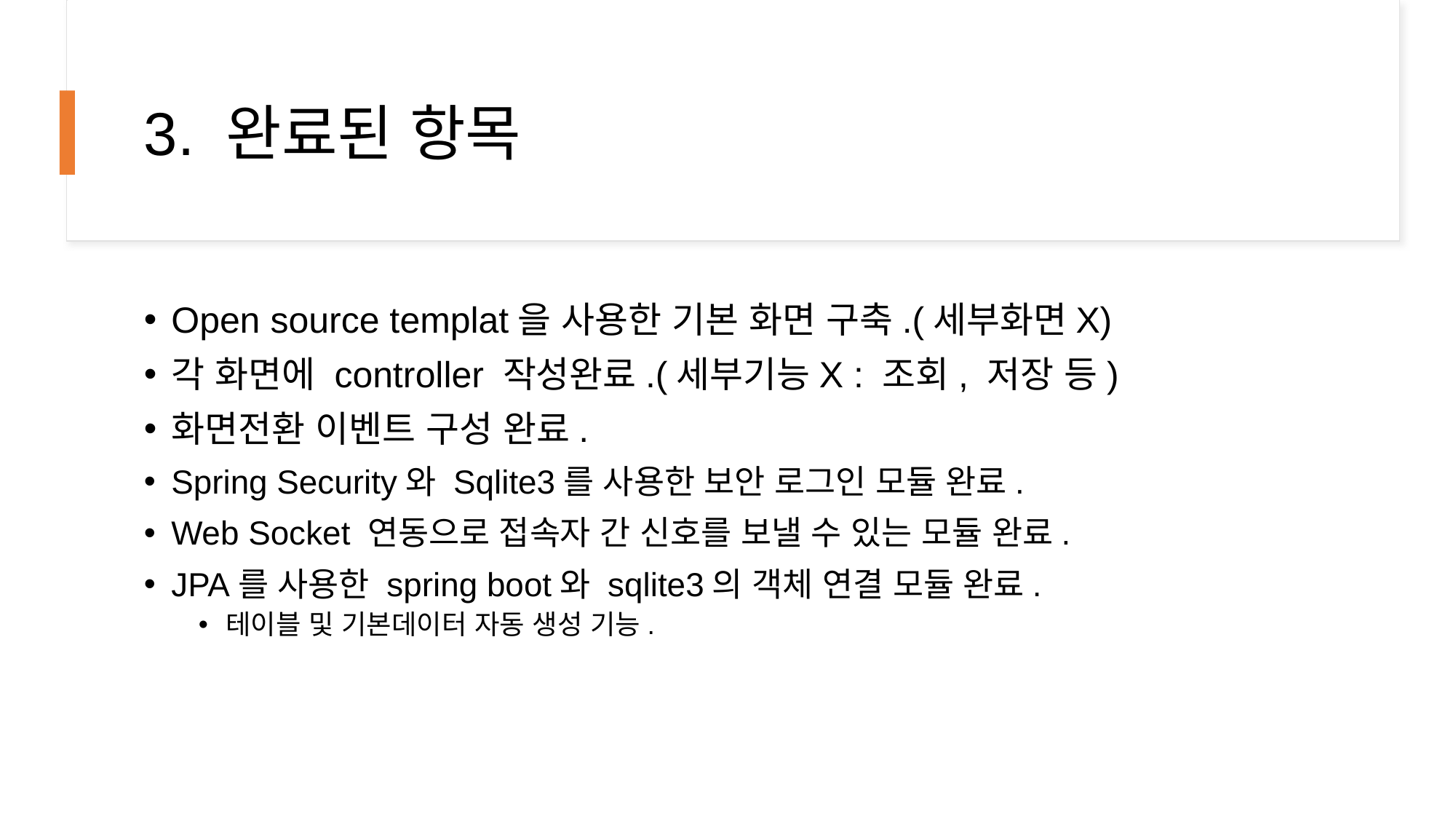

# 3. 완료된 항목

Open source templat을 사용한 기본 화면 구축.(세부화면X)
각 화면에 controller 작성완료.(세부기능X : 조회, 저장 등)
화면전환 이벤트 구성 완료.
Spring Security와 Sqlite3를 사용한 보안 로그인 모듈 완료.
Web Socket 연동으로 접속자 간 신호를 보낼 수 있는 모듈 완료.
JPA를 사용한 spring boot와 sqlite3의 객체 연결 모듈 완료.
테이블 및 기본데이터 자동 생성 기능.